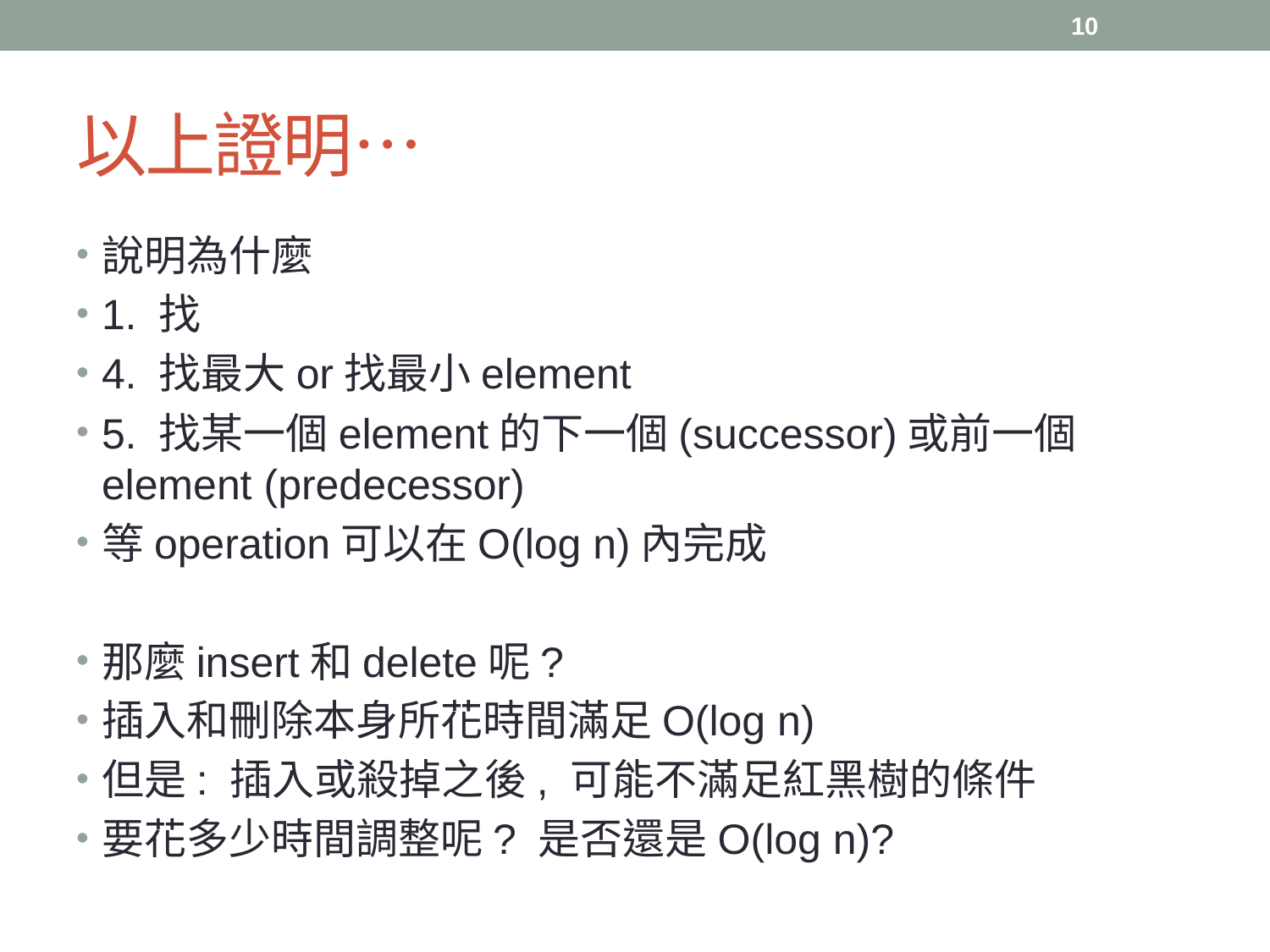

10
# 以上證明…
說明為什麼
1. 找
4. 找最大or找最小element
5. 找某一個element的下一個(successor)或前一個element (predecessor)
等operation可以在O(log n)內完成

那麼insert和delete呢?
插入和刪除本身所花時間滿足O(log n)
但是: 插入或殺掉之後, 可能不滿足紅黑樹的條件
要花多少時間調整呢? 是否還是O(log n)?